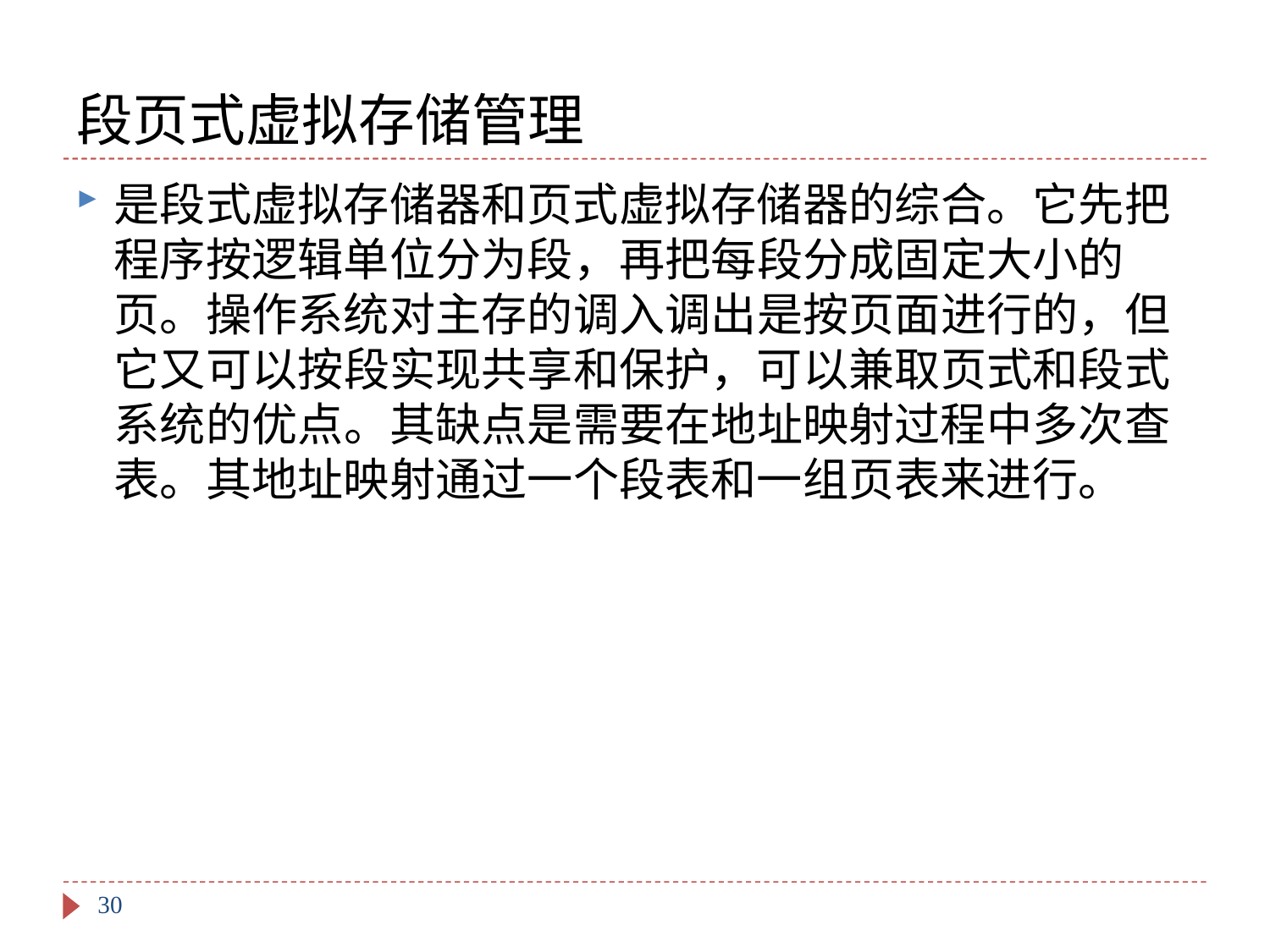

# 段页式虚拟存储管理
是段式虚拟存储器和页式虚拟存储器的综合。它先把程序按逻辑单位分为段，再把每段分成固定大小的页。操作系统对主存的调入调出是按页面进行的，但它又可以按段实现共享和保护，可以兼取页式和段式系统的优点。其缺点是需要在地址映射过程中多次查表。其地址映射通过一个段表和一组页表来进行。

30